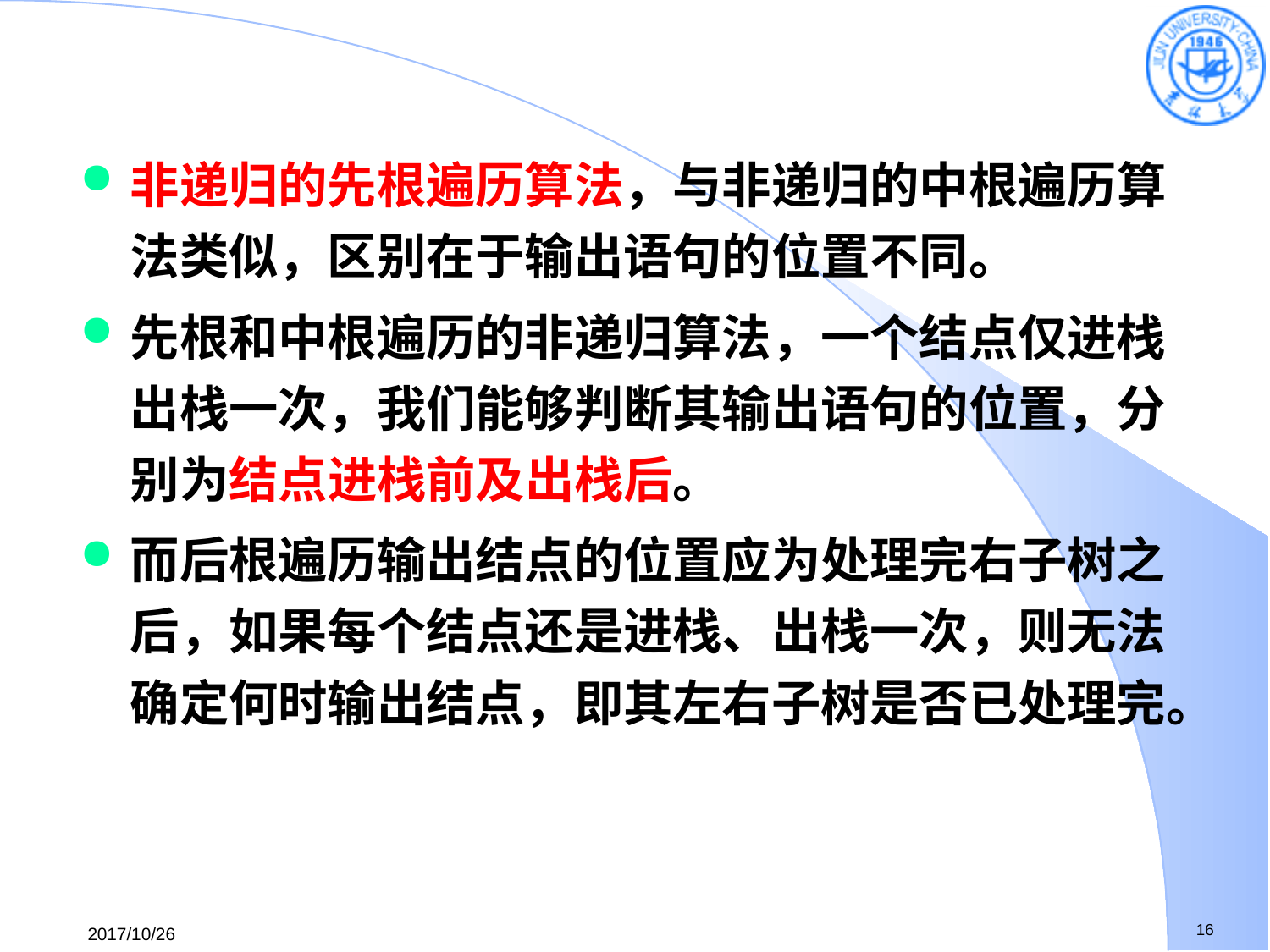

非递归的先根遍历算法，与非递归的中根遍历算法类似，区别在于输出语句的位置不同。
先根和中根遍历的非递归算法，一个结点仅进栈出栈一次，我们能够判断其输出语句的位置，分别为结点进栈前及出栈后。
而后根遍历输出结点的位置应为处理完右子树之后，如果每个结点还是进栈、出栈一次，则无法确定何时输出结点，即其左右子树是否已处理完。